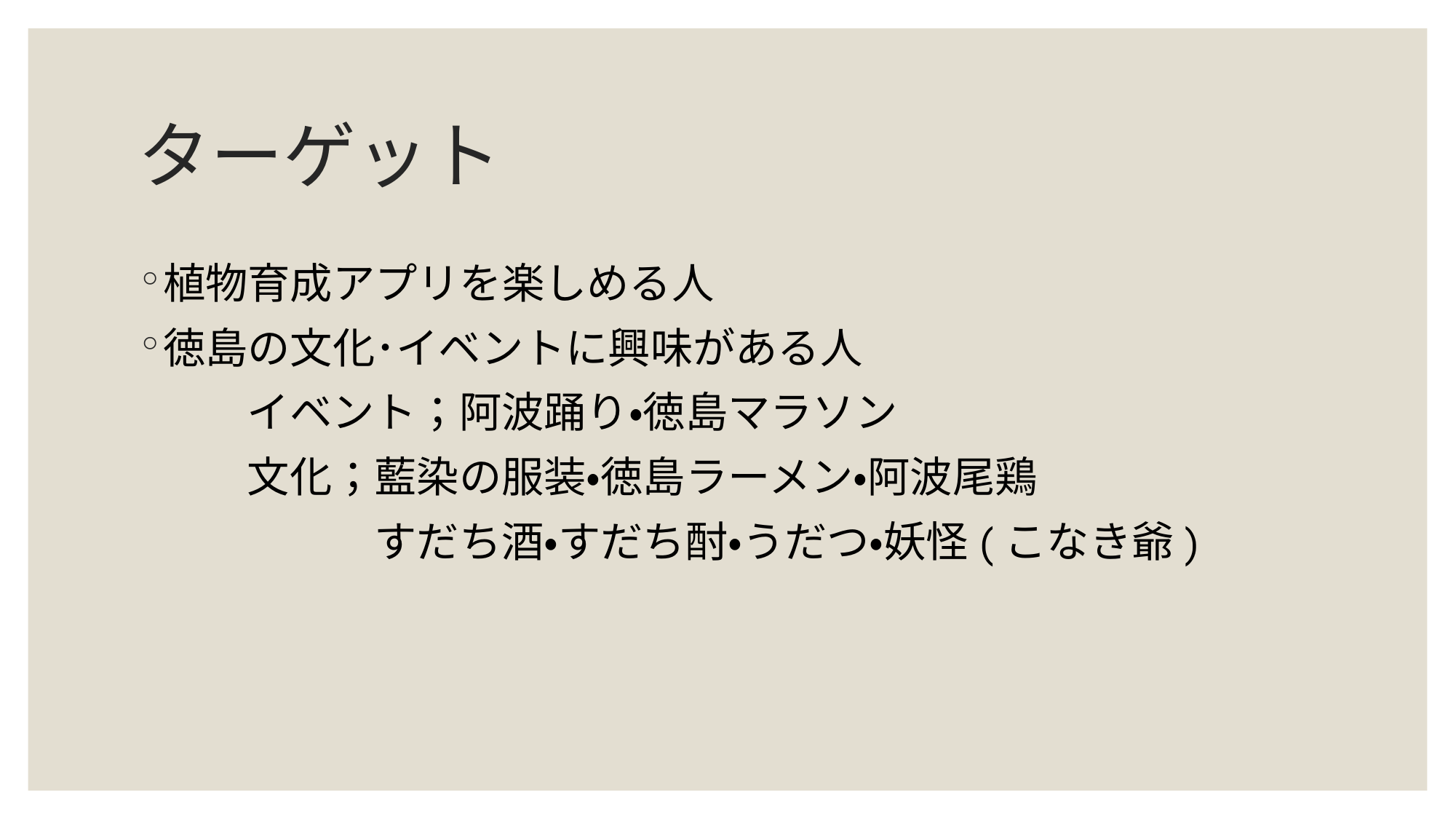

# ターゲット
植物育成アプリを楽しめる人
徳島の文化･イベントに興味がある人
	イベント；阿波踊り・徳島マラソン
	文化；藍染の服装・徳島ラーメン・阿波尾鶏
	　　　すだち酒・すだち酎・うだつ・妖怪(こなき爺)